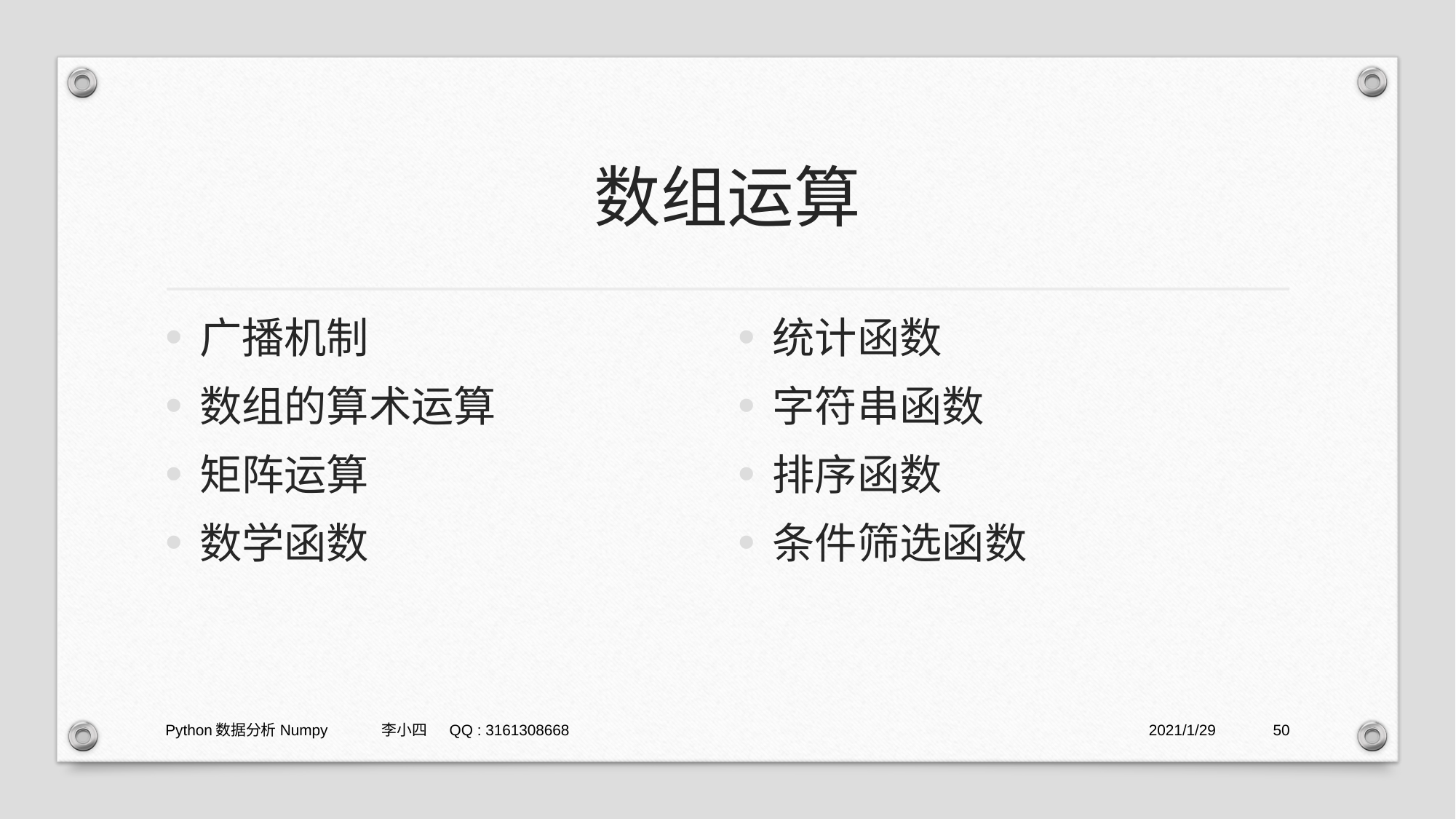

# 数组运算
广播机制
数组的算术运算
矩阵运算
数学函数

统计函数
字符串函数
排序函数
条件筛选函数

Python数据分析Numpy            李小四    QQ : 3161308668
2021/1/29
50